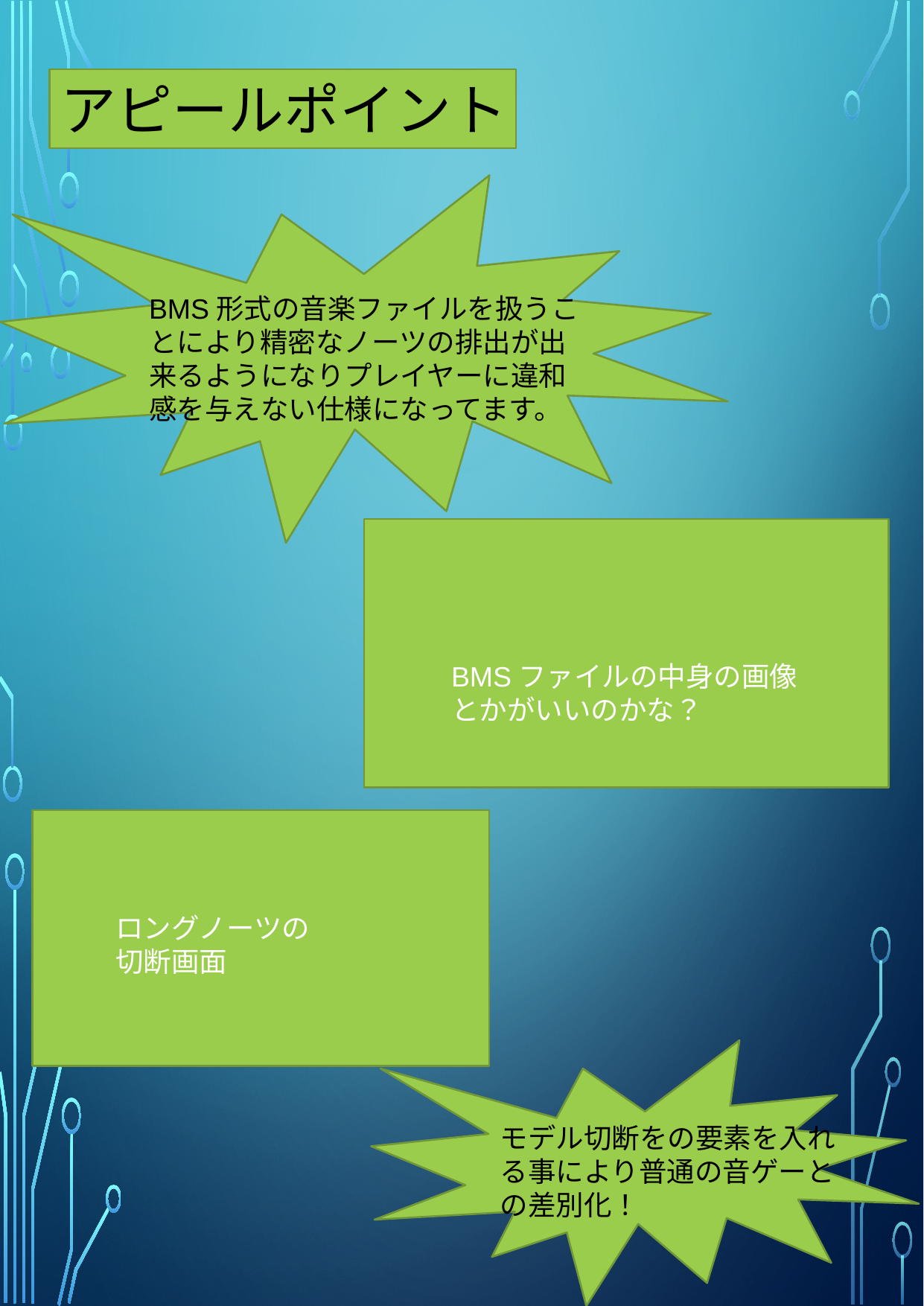

アピールポイント

BMS形式の音楽ファイルを扱うことにより精密なノーツの排出が出来るようになりプレイヤーに違和感を与えない仕様になってます。

BMSファイルの中身の画像とかがいいのかな？

ロングノーツの
切断画面

モデル切断をの要素を入れる事により普通の音ゲーとの差別化！